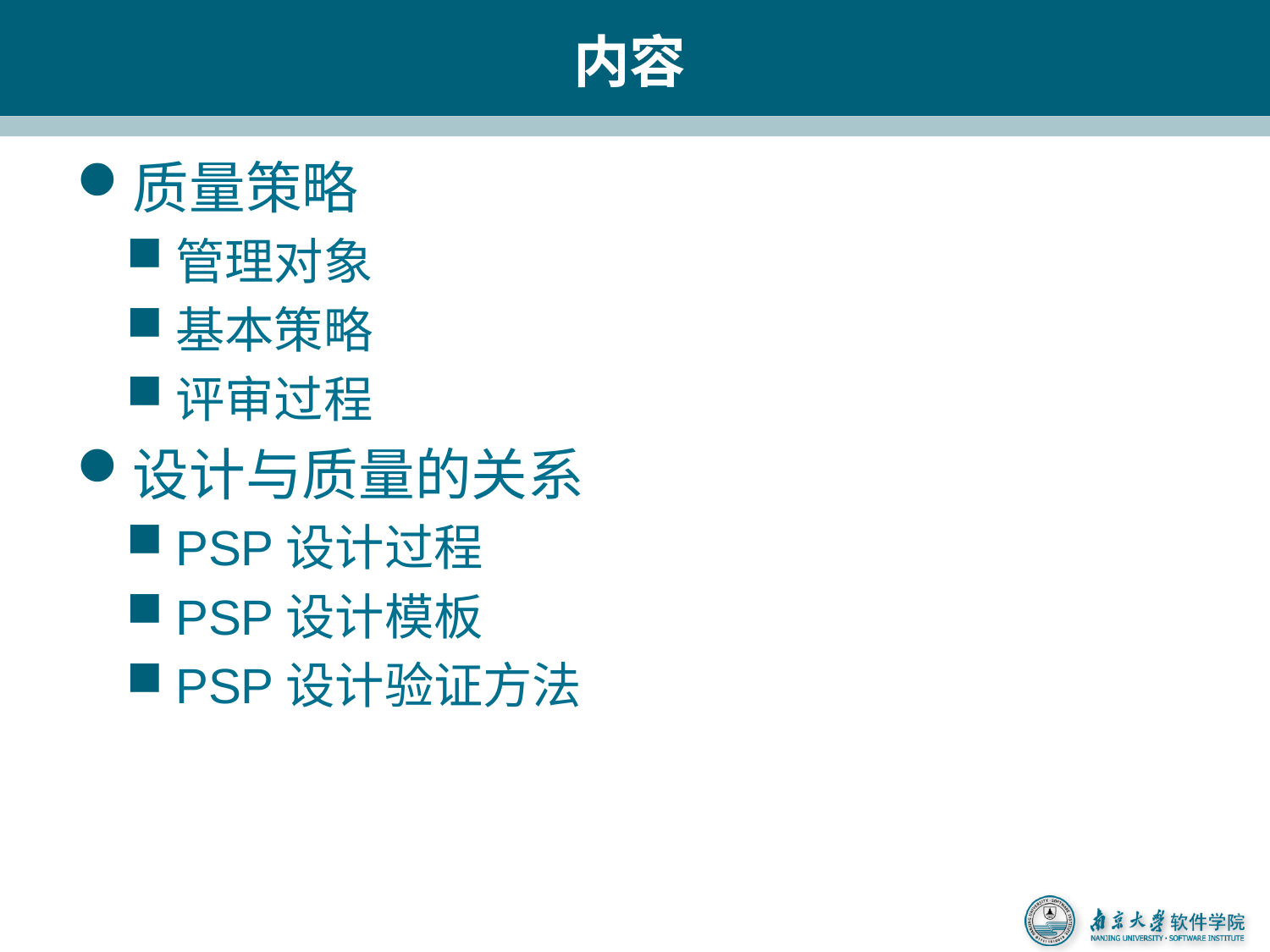

# 内容
质量策略
管理对象
基本策略
评审过程
设计与质量的关系
PSP设计过程
PSP设计模板
PSP设计验证方法